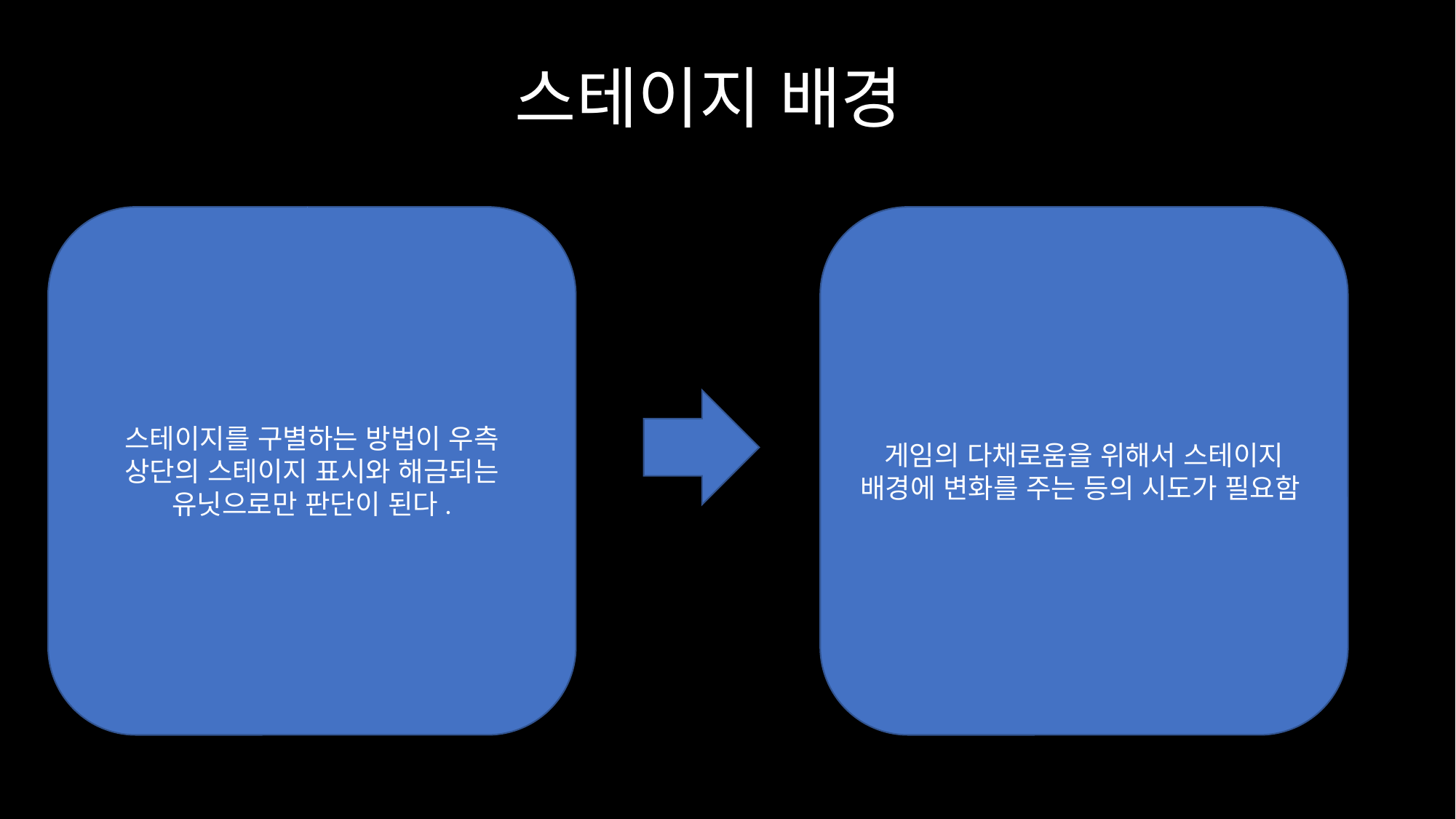

# 스테이지 배경
스테이지를 구별하는 방법이 우측 상단의 스테이지 표시와 해금되는 유닛으로만 판단이 된다.
게임의 다채로움을 위해서 스테이지 배경에 변화를 주는 등의 시도가 필요함